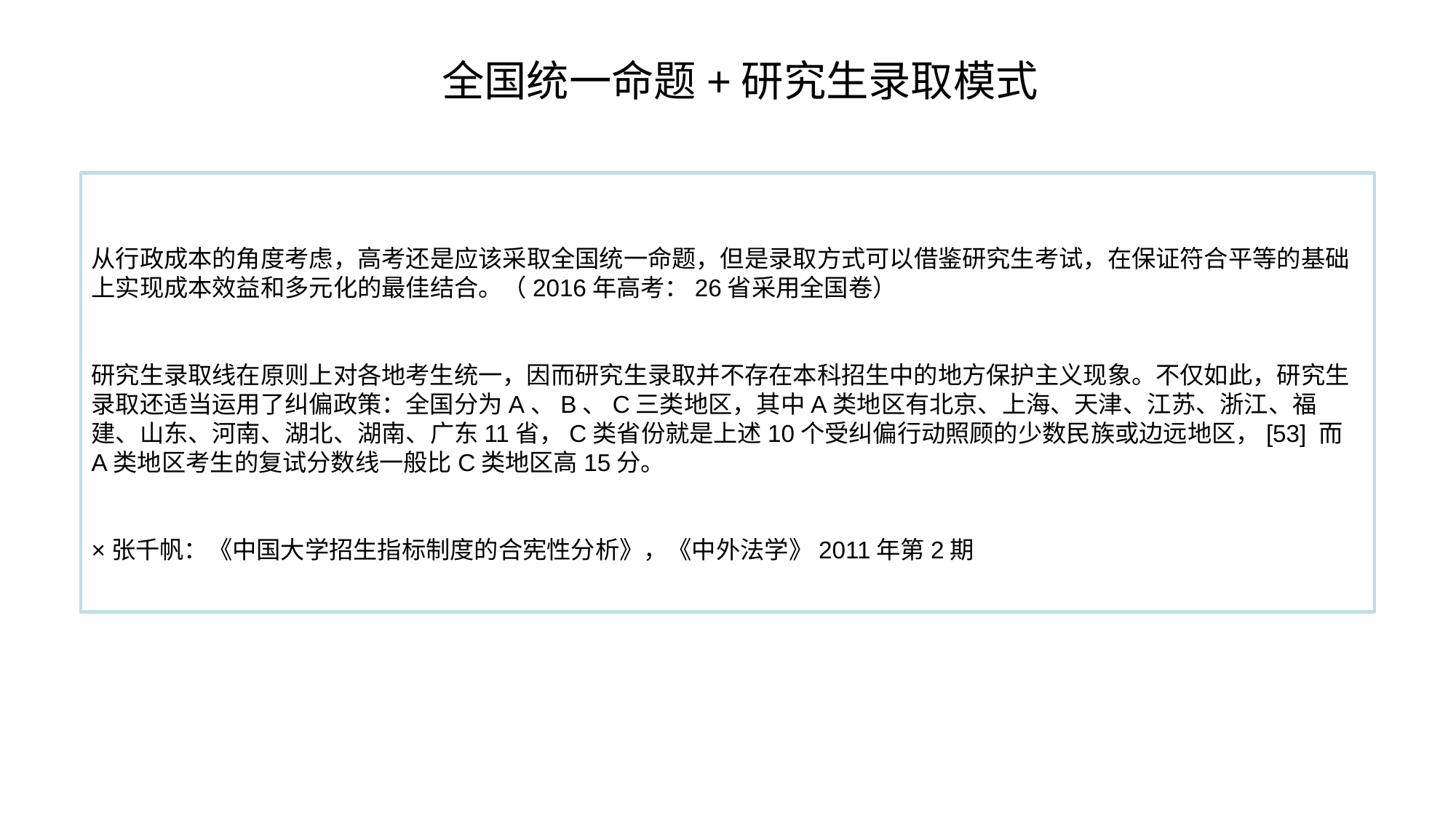

全国统一命题+研究生录取模式
# 从行政成本的角度考虑，高考还是应该采取全国统一命题，但是录取方式可以借鉴研究生考试，在保证符合平等的基础上实现成本效益和多元化的最佳结合。（2016年高考：26省采用全国卷） 研究生录取线在原则上对各地考生统一，因而研究生录取并不存在本科招生中的地方保护主义现象。不仅如此，研究生录取还适当运用了纠偏政策：全国分为A、B、C三类地区，其中A类地区有北京、上海、天津、江苏、浙江、福建、山东、河南、湖北、湖南、广东11省，C类省份就是上述10个受纠偏行动照顾的少数民族或边远地区，[53] 而A类地区考生的复试分数线一般比C类地区高15分。 ×张千帆：《中国大学招生指标制度的合宪性分析》，《中外法学》2011年第2期